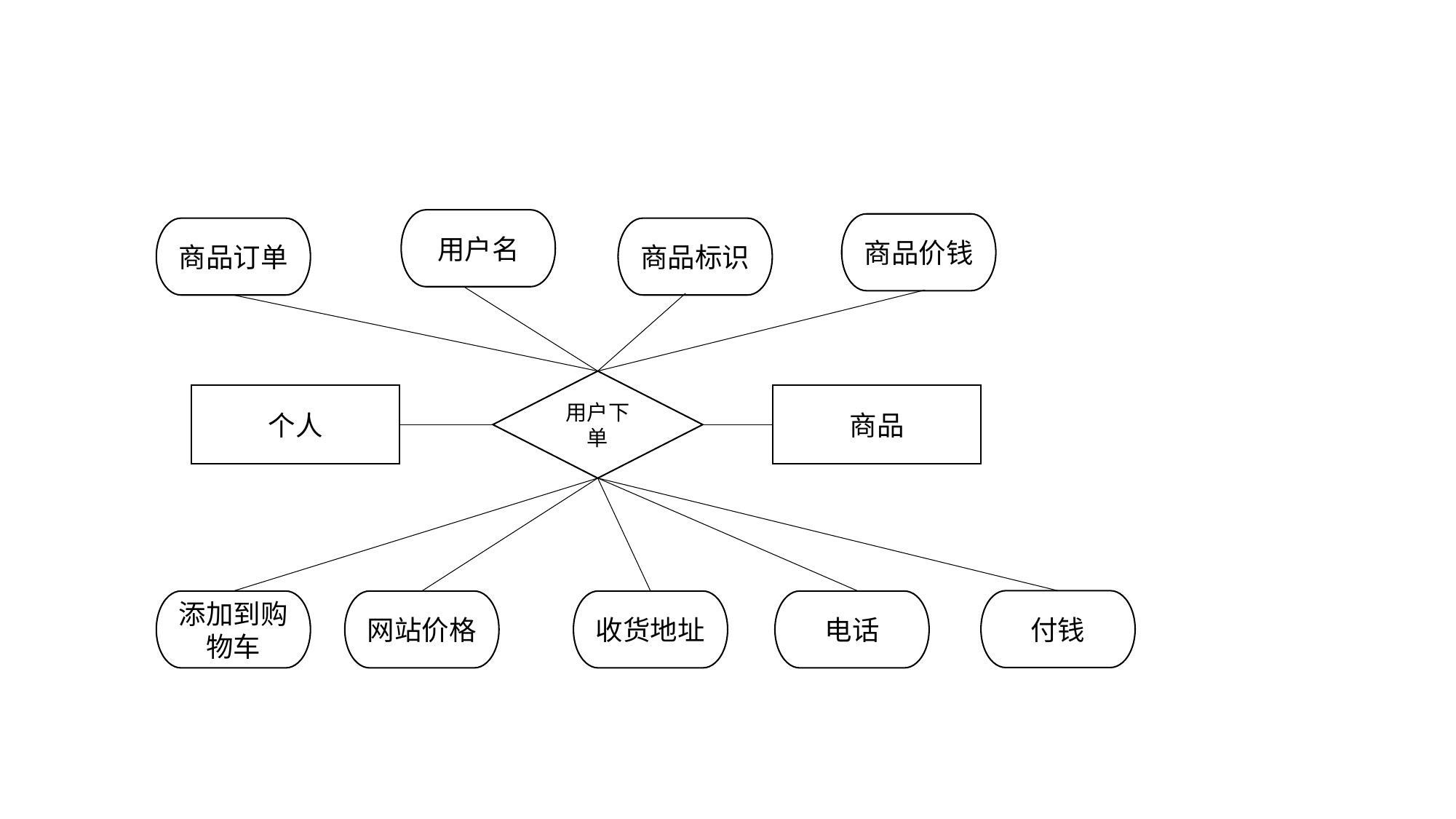

用户名
商品价钱
商品订单
商品标识
用户下单
商品
个人
付钱
添加到购物车
网站价格
收货地址
电话